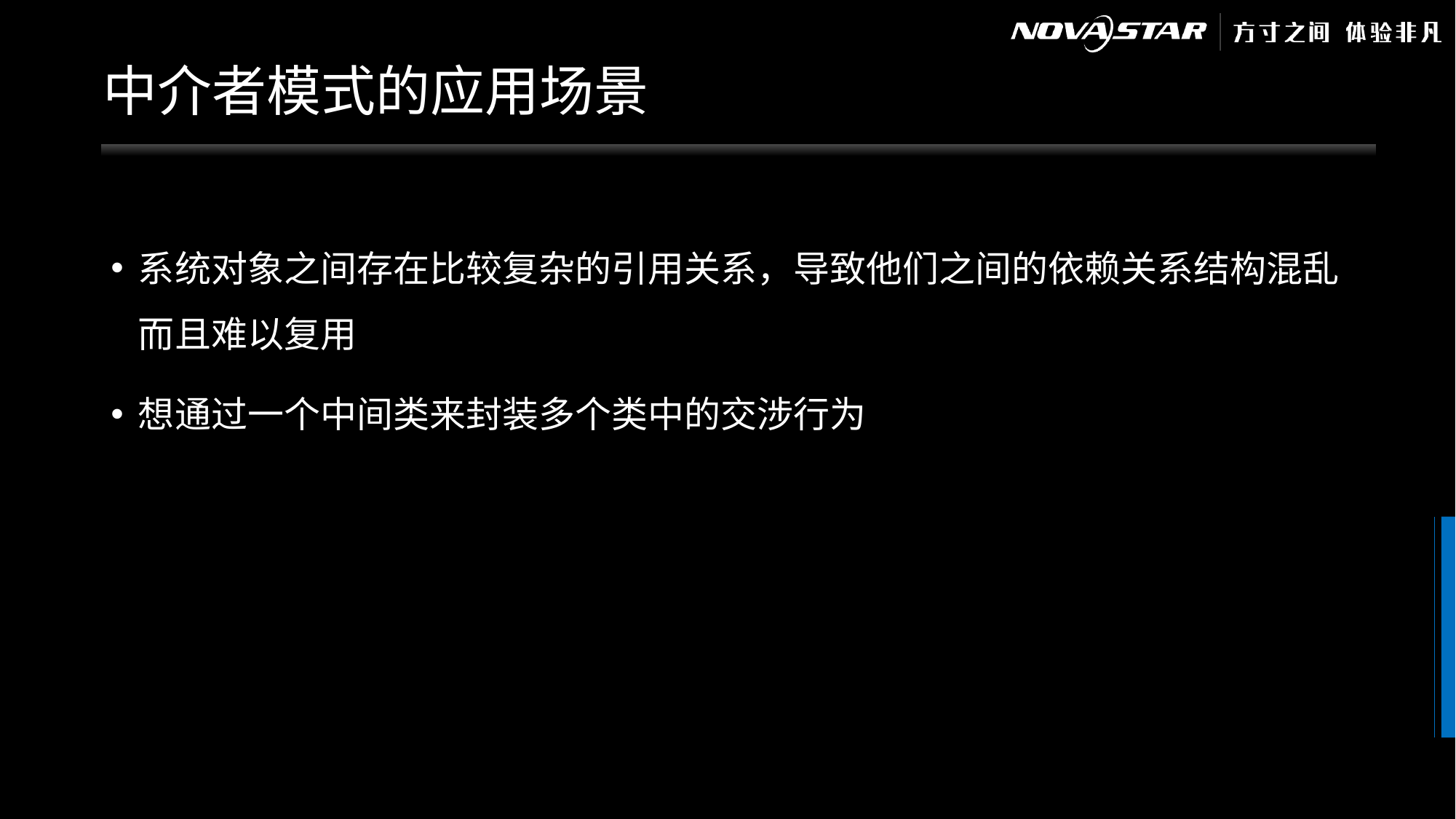

# 中介者模式的应用场景

系统对象之间存在比较复杂的引用关系，导致他们之间的依赖关系结构混乱而且难以复用
想通过一个中间类来封装多个类中的交涉行为